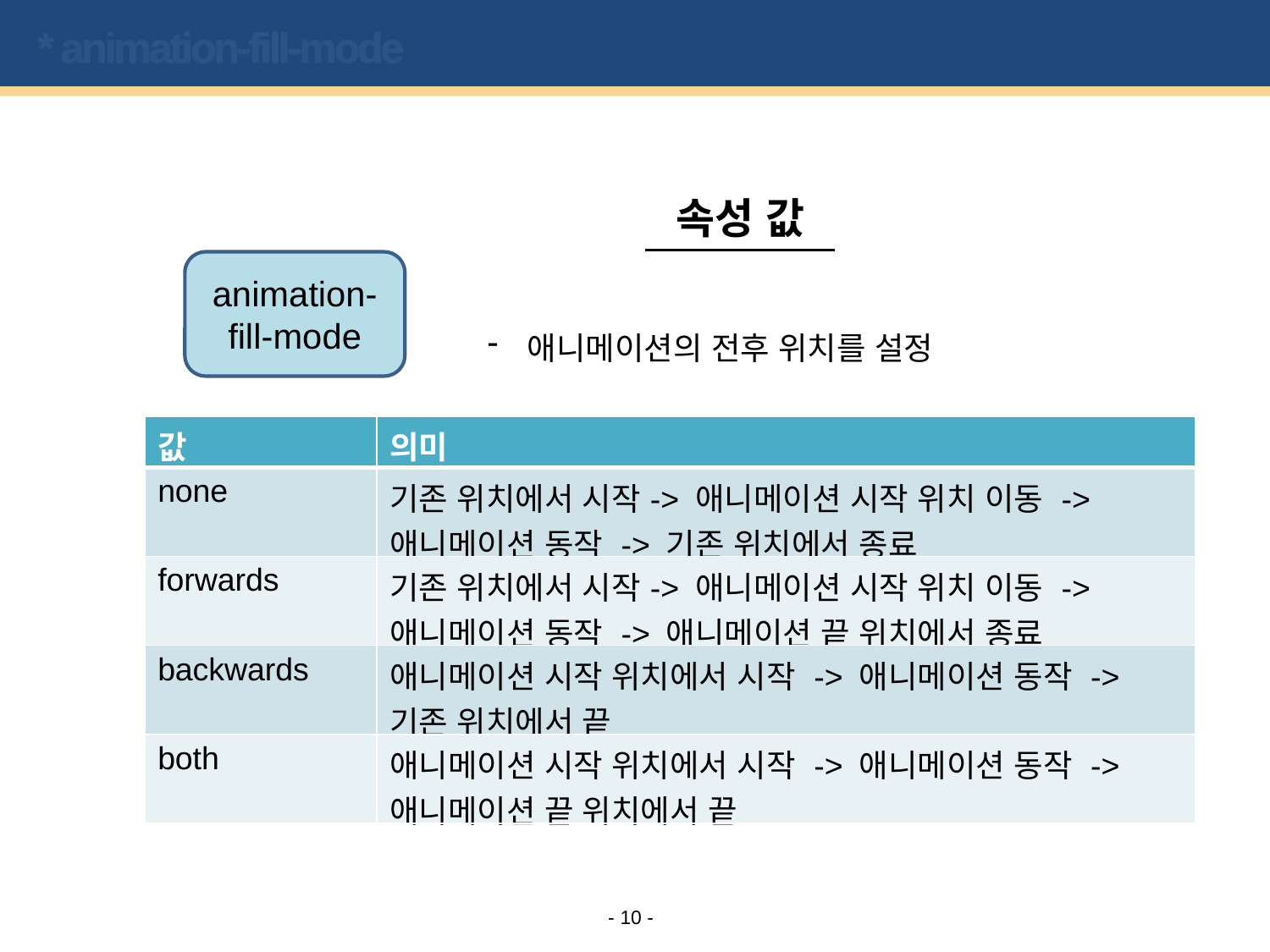

# * animation-fill-mode
속성 값
animation-fill-mode
애니메이션의 전후 위치를 설정
| 값 | 의미 |
| --- | --- |
| none | 기존 위치에서 시작-> 애니메이션 시작 위치 이동 -> 애니메이션 동작 -> 기존 위치에서 종료 |
| forwards | 기존 위치에서 시작-> 애니메이션 시작 위치 이동 -> 애니메이션 동작 -> 애니메이션 끝 위치에서 종료 |
| backwards | 애니메이션 시작 위치에서 시작 -> 애니메이션 동작 -> 기존 위치에서 끝 |
| both | 애니메이션 시작 위치에서 시작 -> 애니메이션 동작 -> 애니메이션 끝 위치에서 끝 |